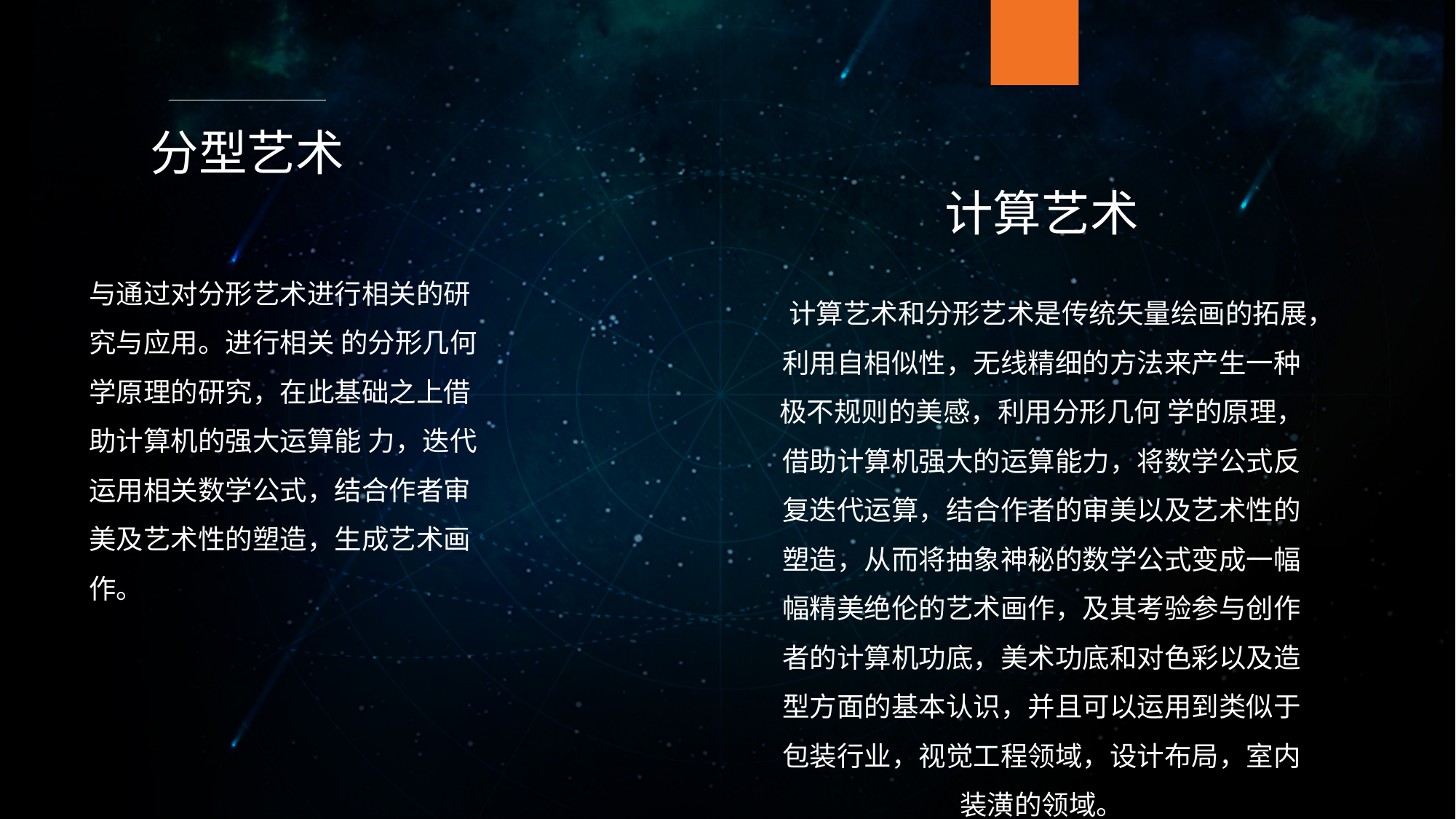

分型艺术
计算艺术
与通过对分形艺术进行相关的研究与应用。进行相关 的分形几何学原理的研究，在此基础之上借助计算机的强大运算能 力，迭代运用相关数学公式，结合作者审美及艺术性的塑造，生成艺术画作。
 计算艺术和分形艺术是传统矢量绘画的拓展，利用自相似性，无线精细的方法来产生一种极不规则的美感，利用分形几何 学的原理，借助计算机强大的运算能力，将数学公式反复迭代运算，结合作者的审美以及艺术性的塑造，从而将抽象神秘的数学公式变成一幅幅精美绝伦的艺术画作，及其考验参与创作者的计算机功底，美术功底和对色彩以及造型方面的基本认识，并且可以运用到类似于包装行业，视觉工程领域，设计布局，室内装潢的领域。